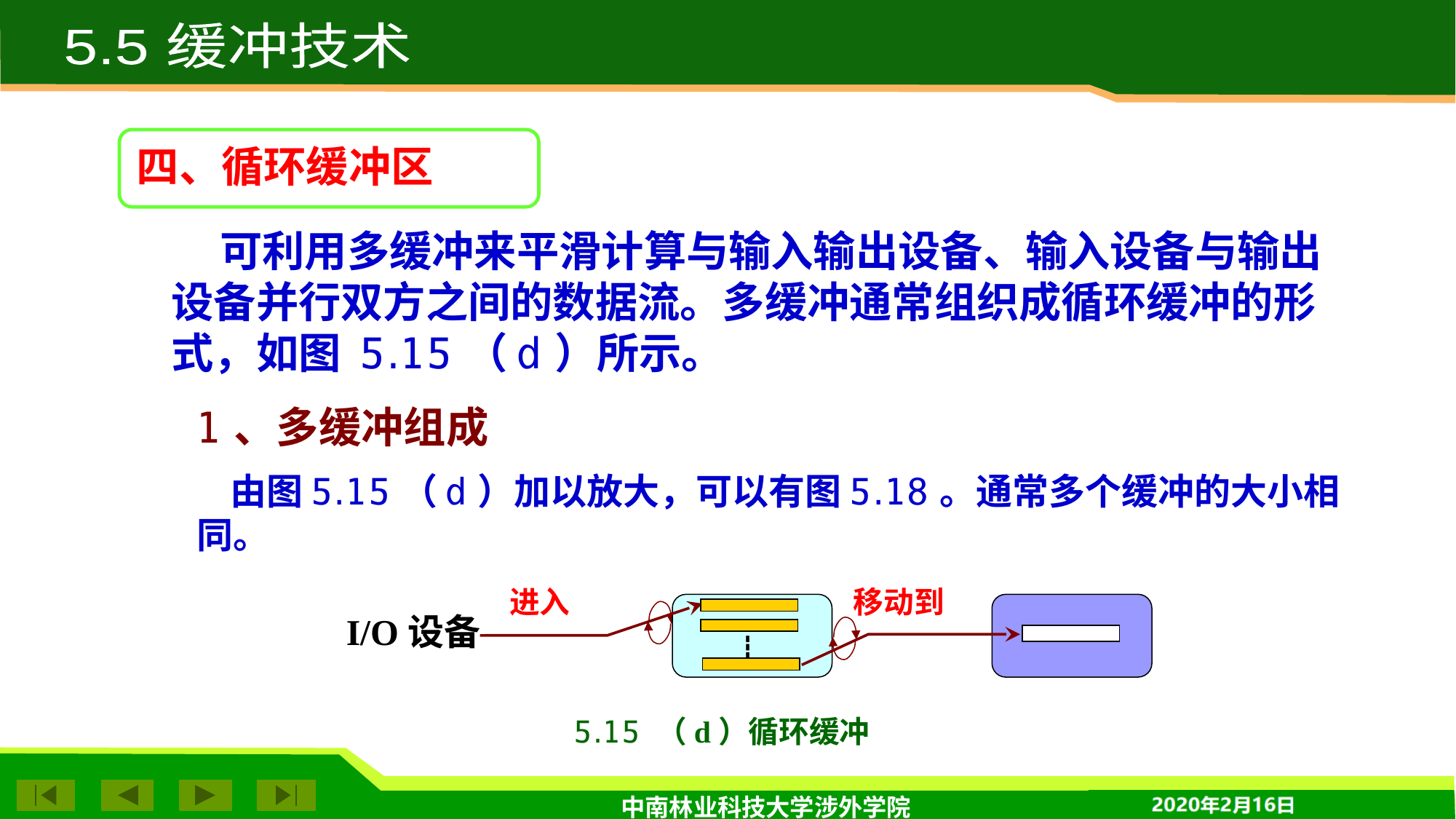

5.5 缓冲技术

四、循环缓冲区
    可利用多缓冲来平滑计算与输入输出设备、输入设备与输出设备并行双方之间的数据流。多缓冲通常组织成循环缓冲的形式，如图 5.15（d）所示。
1、多缓冲组成

   由图5.15（d）加以放大，可以有图5.18。通常多个缓冲的大小相同。
进入
移动到

I/O设备

┇

5.15 （d）循环缓冲